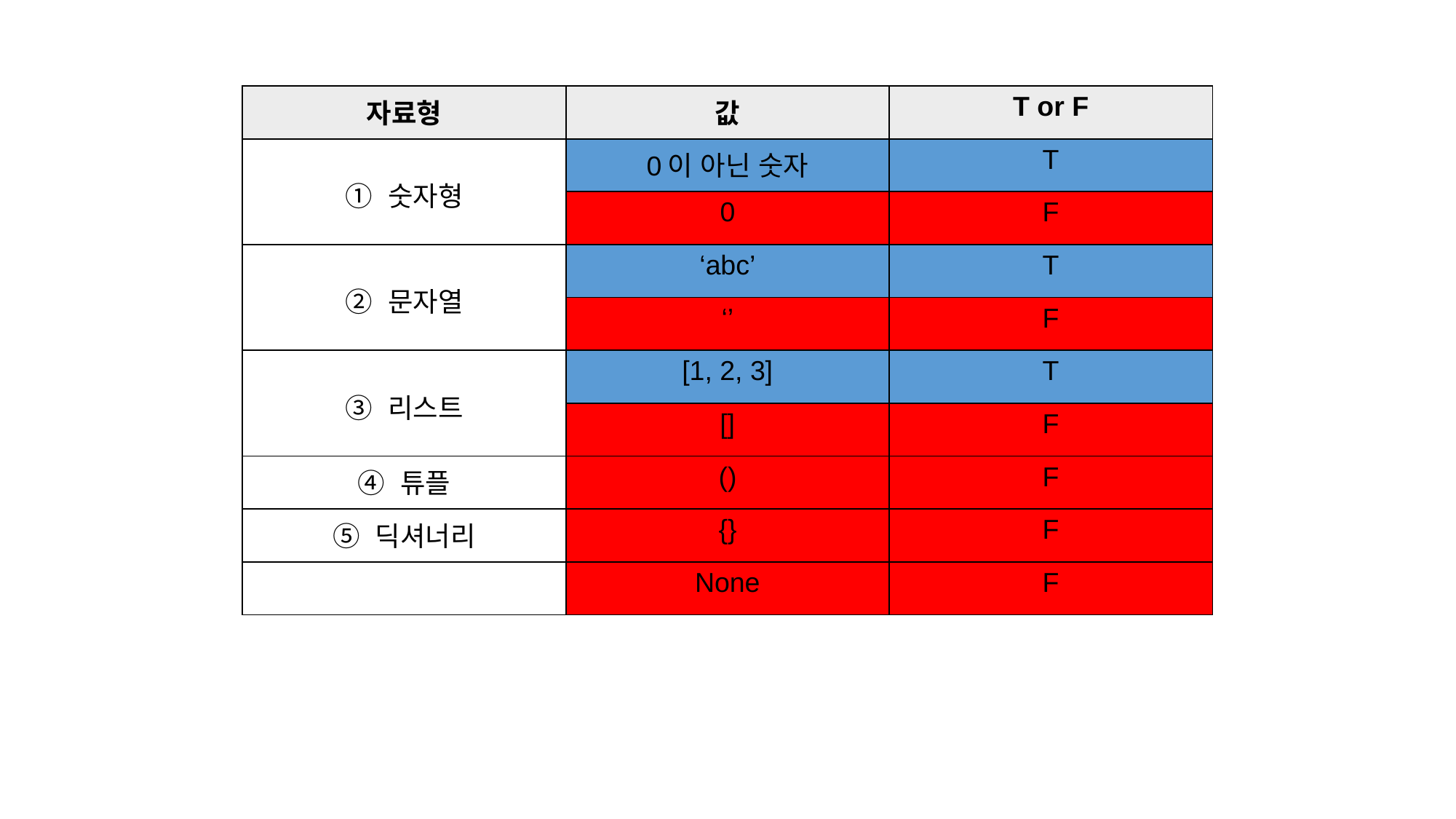

| 자료형 | 값 | T or F |
| --- | --- | --- |
| ① 숫자형 | 0이 아닌 숫자 | T |
|  | 0 | F |
| ② 문자열 | ‘abc’ | T |
|  | ‘’ | F |
| ③ 리스트 | [1, 2, 3] | T |
|  | [] | F |
| ④ 튜플 | () | F |
| ⑤ 딕셔너리 | {} | F |
|  | None | F |